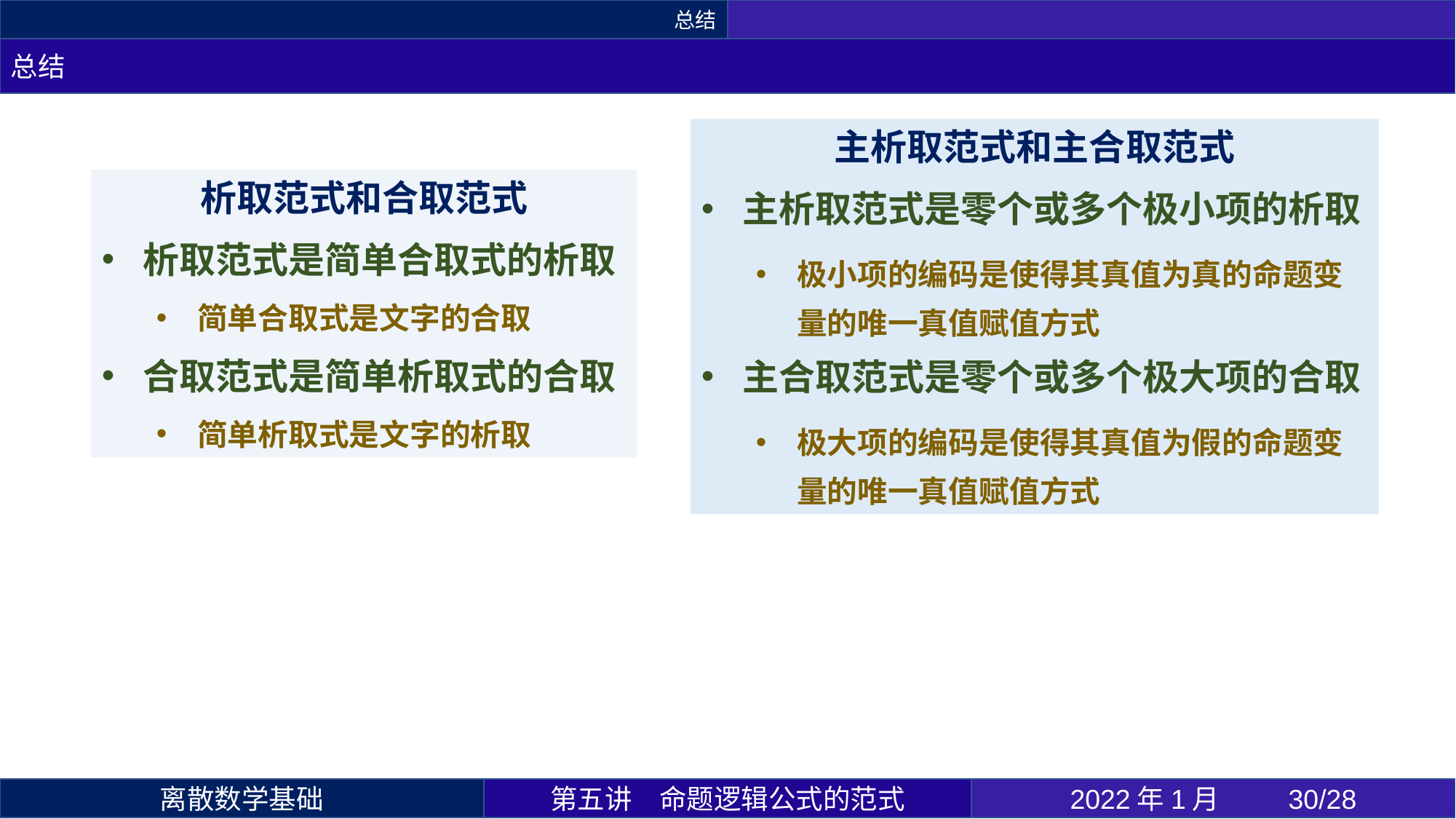

总结
总结
主析取范式和主合取范式
主析取范式是零个或多个极小项的析取
极小项的编码是使得其真值为真的命题变量的唯一真值赋值方式
主合取范式是零个或多个极大项的合取
极大项的编码是使得其真值为假的命题变量的唯一真值赋值方式
析取范式和合取范式
析取范式是简单合取式的析取
简单合取式是文字的合取
合取范式是简单析取式的合取
简单析取式是文字的析取
第五讲	命题逻辑公式的范式
2022年1月 	30/28
离散数学基础